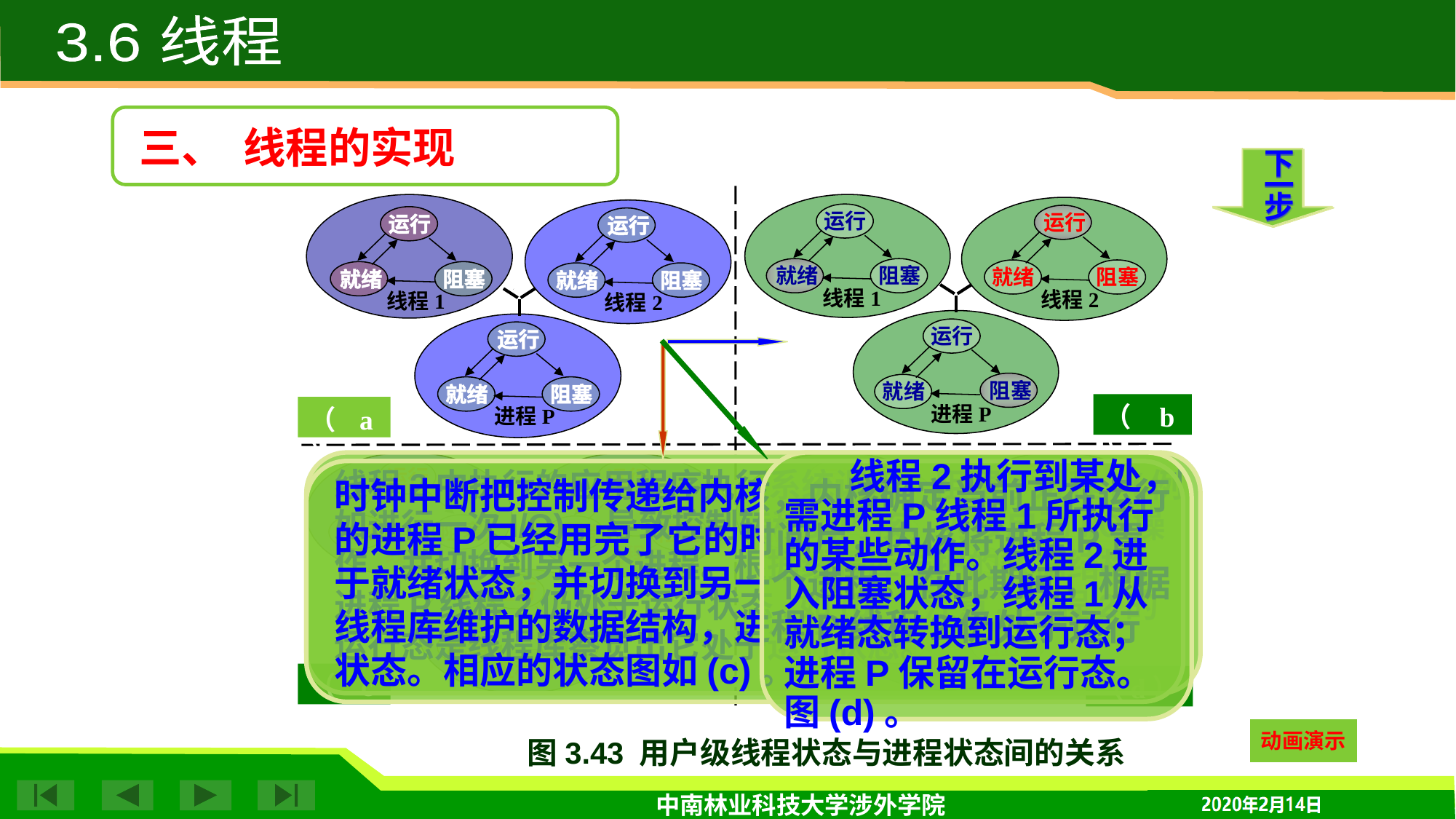

3.6 线程

三、  线程的实现

下一步

下一步

下一步

下一步

下一步

运行

就绪

阻塞

线程2
运行

就绪

阻塞

线程1

运行

就绪

阻塞

进程P
（a）

运行

就绪

阻塞

线程2
运行

就绪

阻塞

线程1

运行

阻塞

就绪

进程P
（b）

运行

就绪

阻塞

线程2
运行

就绪

阻塞

线程1

运行

就绪

阻塞

进程P
（c）

线程2中执行的应用程序执行系统调用，阻塞了进程P(例如进行一次I/O)，导致控制转移到内核，内核启动I/O操作，并切换到另一个进程。根据线程库维护的数据结构，进程P线程2仍处于运行状态,如(b)。注意，线程2的运行态是线程库察觉出它处于运行状态。

运行

就绪

阻塞

线程1

运行

阻塞

就绪

线程2

运行

就绪

阻塞

进程P
（d）

       线程2执行到某处，需进程P线程1所执行的某些动作。线程2进入阻塞状态，线程1从就绪态转换到运行态；进程P保留在运行态。图(d)。

时钟中断把控制传递给内核，内核确定当前正在运行的进程P已经用完了它的时间片，内核将进程P置于就绪状态，并切换到另一个进程。在此期间，根据线程库维护的数据结构，进程P线程2仍处于运行状态。相应的状态图如(c)。
动画演示
图3.43 用户级线程状态与进程状态间的关系